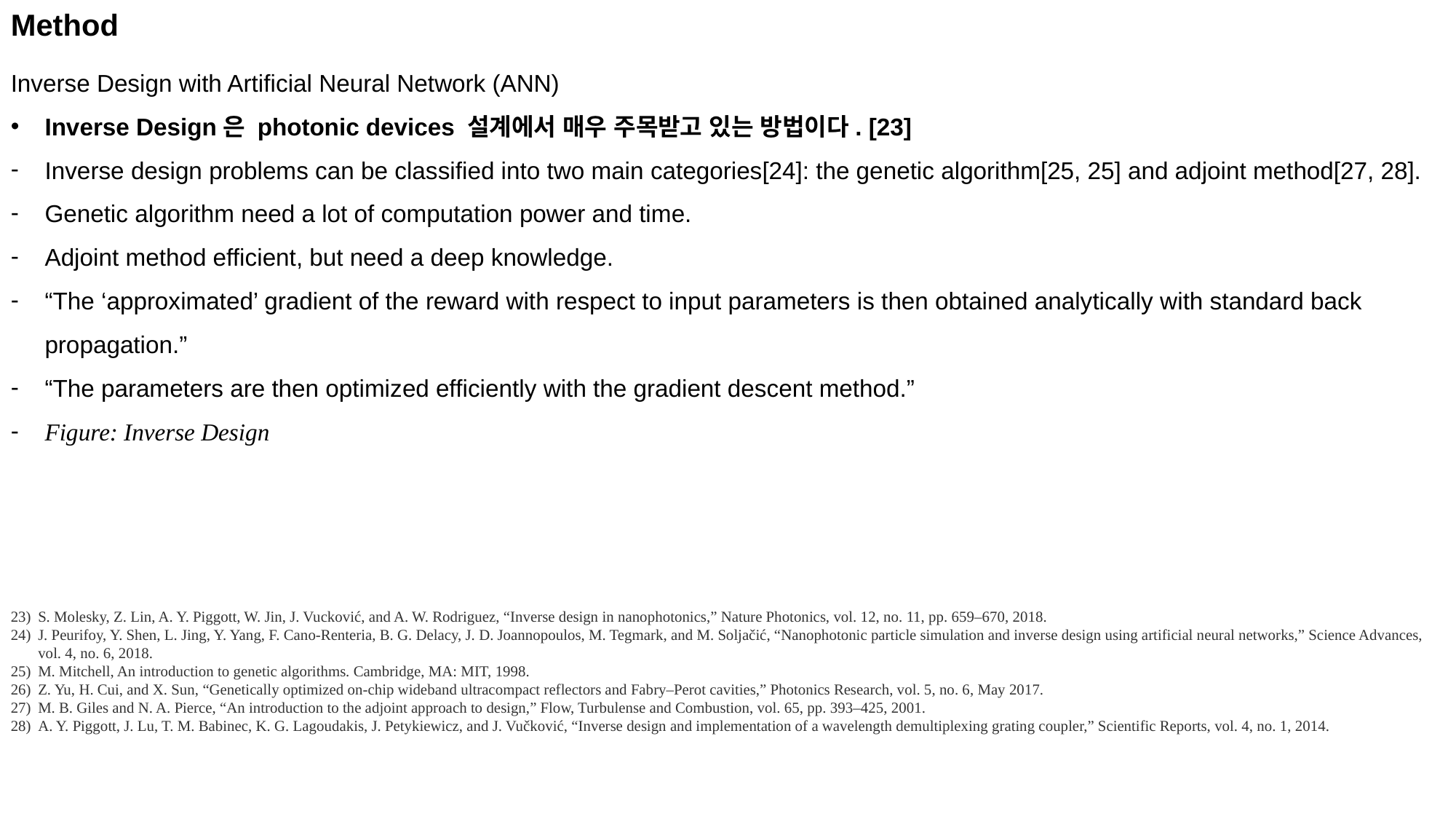

Method
Inverse Design with Artificial Neural Network (ANN)
Inverse Design은 photonic devices 설계에서 매우 주목받고 있는 방법이다. [23]
Inverse design problems can be classified into two main categories[24]: the genetic algorithm[25, 25] and adjoint method[27, 28].
Genetic algorithm need a lot of computation power and time.
Adjoint method efficient, but need a deep knowledge.
“The ‘approximated’ gradient of the reward with respect to input parameters is then obtained analytically with standard back propagation.”
“The parameters are then optimized efficiently with the gradient descent method.”
Figure: Inverse Design
S. Molesky, Z. Lin, A. Y. Piggott, W. Jin, J. Vucković, and A. W. Rodriguez, “Inverse design in nanophotonics,” Nature Photonics, vol. 12, no. 11, pp. 659–670, 2018.
J. Peurifoy, Y. Shen, L. Jing, Y. Yang, F. Cano-Renteria, B. G. Delacy, J. D. Joannopoulos, M. Tegmark, and M. Soljačić, “Nanophotonic particle simulation and inverse design using artificial neural networks,” Science Advances, vol. 4, no. 6, 2018.
M. Mitchell, An introduction to genetic algorithms. Cambridge, MA: MIT, 1998.
Z. Yu, H. Cui, and X. Sun, “Genetically optimized on-chip wideband ultracompact reflectors and Fabry–Perot cavities,” Photonics Research, vol. 5, no. 6, May 2017.
M. B. Giles and N. A. Pierce, “An introduction to the adjoint approach to design,” Flow, Turbulense and Combustion, vol. 65, pp. 393–425, 2001.
A. Y. Piggott, J. Lu, T. M. Babinec, K. G. Lagoudakis, J. Petykiewicz, and J. Vučković, “Inverse design and implementation of a wavelength demultiplexing grating coupler,” Scientific Reports, vol. 4, no. 1, 2014.